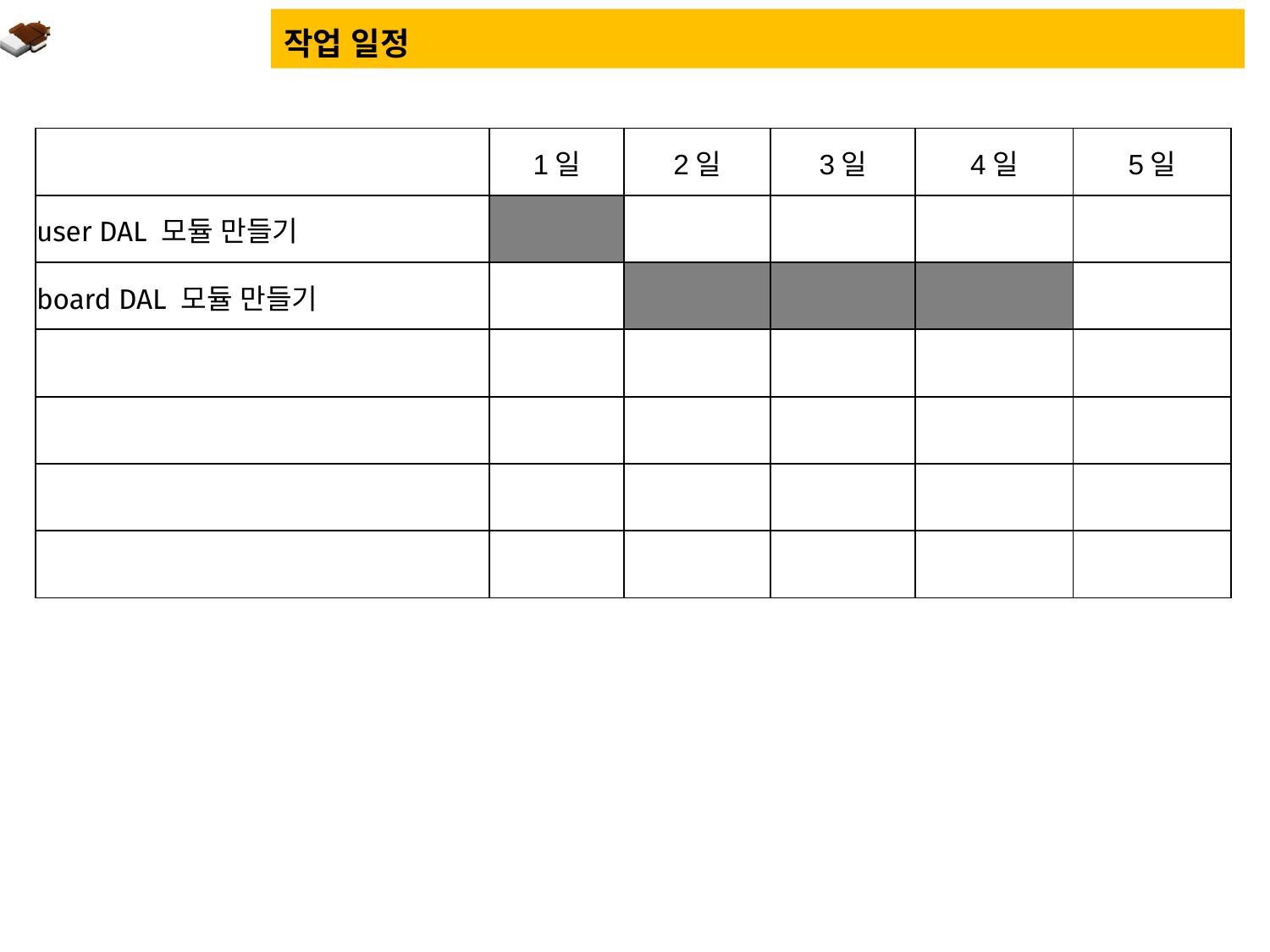

# 작업 일정
|  | 1일 | 2일 | 3일 | 4일 | 5일 |
| --- | --- | --- | --- | --- | --- |
| user DAL 모듈 만들기 |  |  |  |  |  |
| board DAL 모듈 만들기 |  |  |  |  |  |
|  |  |  |  |  |  |
|  |  |  |  |  |  |
|  |  |  |  |  |  |
|  |  |  |  |  |  |